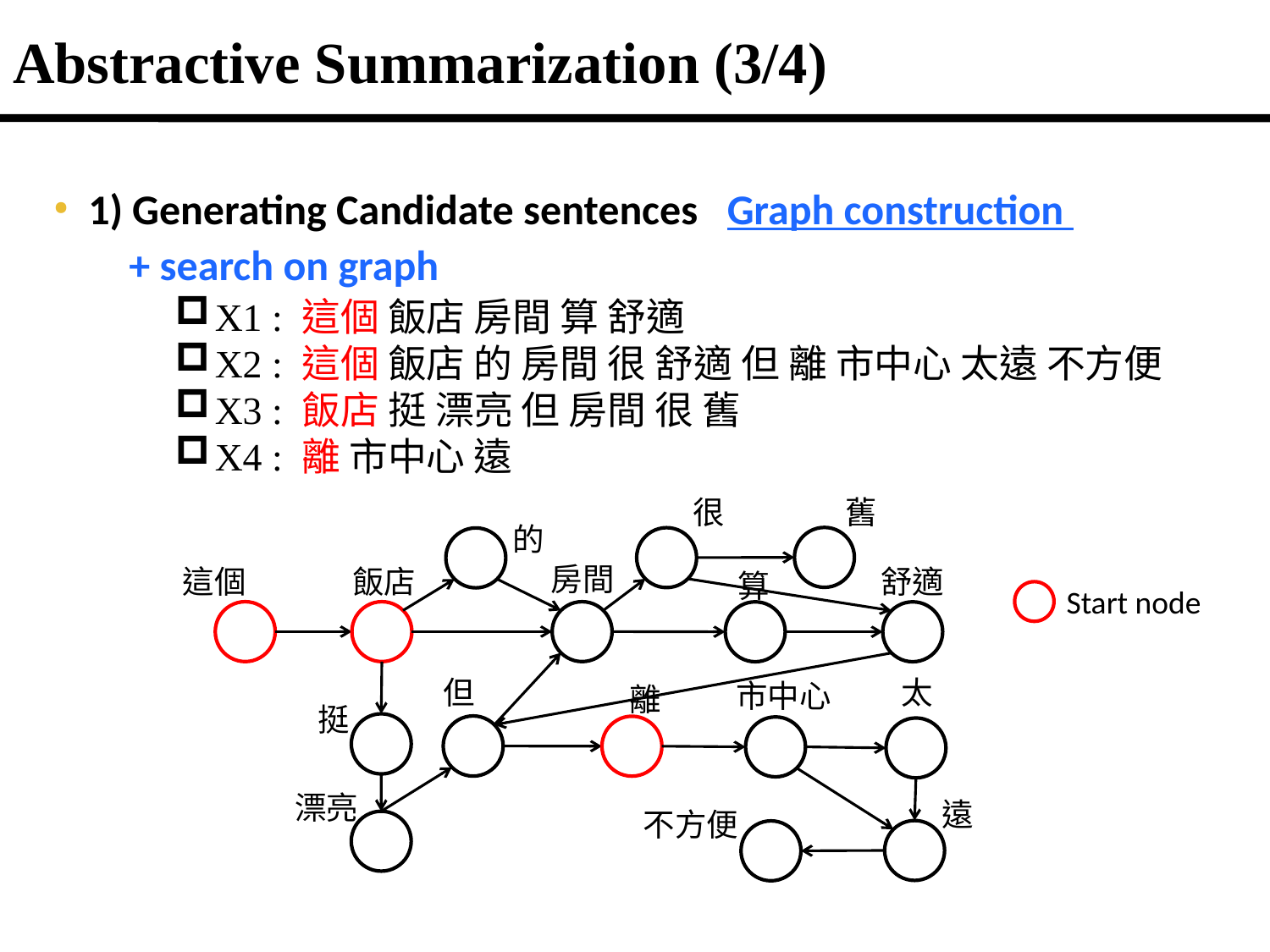

# Abstractive Summarization (3/4)

1) Generating Candidate sentences   Graph construction
        + search on graph
X1 : 這個 飯店 房間 算 舒適
X2 : 這個 飯店 的 房間 很 舒適 但 離 市中心 太遠 不方便
X3 : 飯店 挺 漂亮 但 房間 很 舊
X4 : 離 市中心 遠
很
舊
的

房間
舒適
這個
飯店
算
Start node

但
太
市中心
離
挺

漂亮
遠
不方便